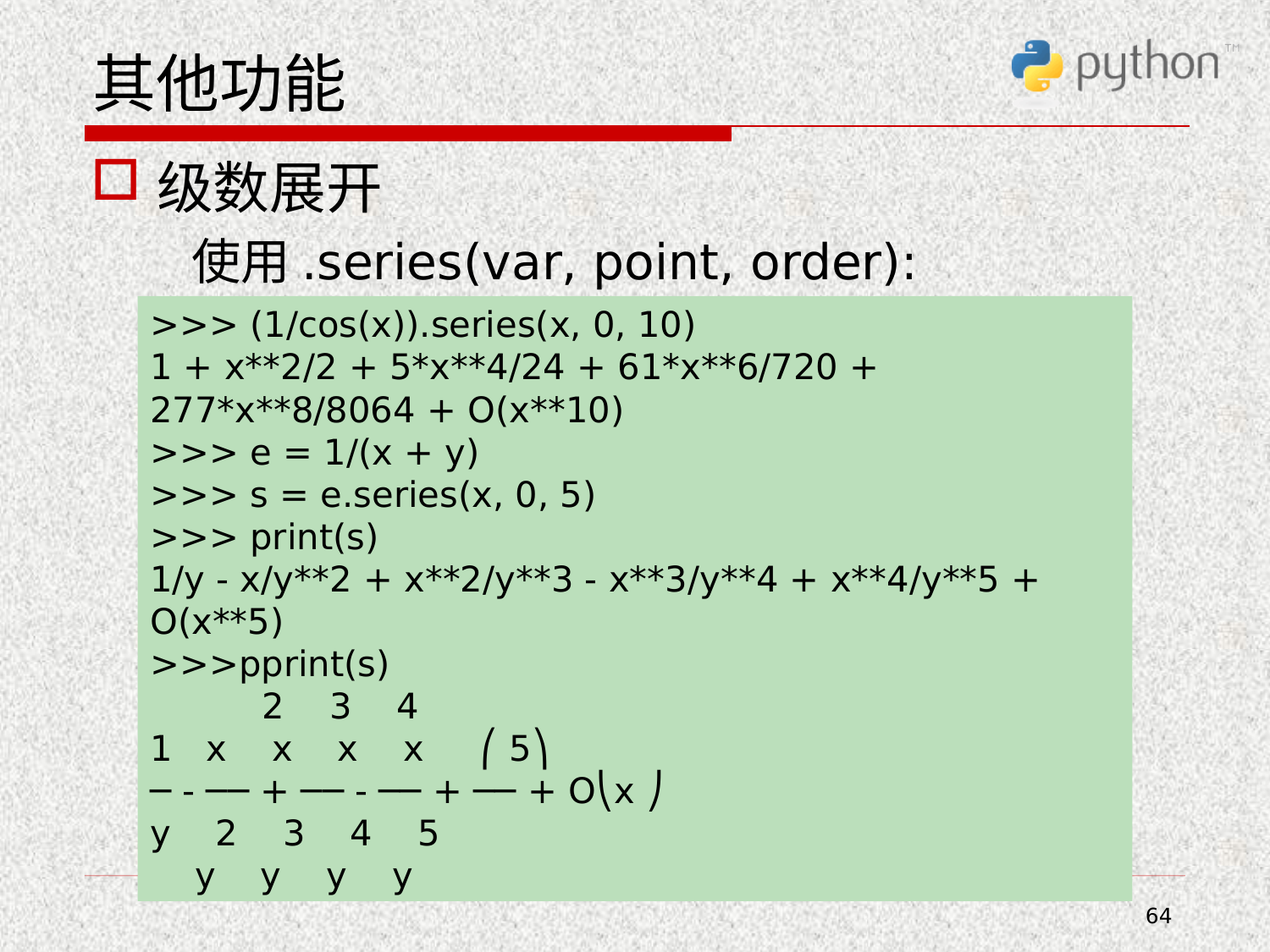

# 其他功能
级数展开
        使用.series(var, point, order):
>>> (1/cos(x)).series(x, 0, 10)
1 + x**2/2 + 5*x**4/24 + 61*x**6/720 + 277*x**8/8064 + O(x**10)
>>> e = 1/(x + y)
>>> s = e.series(x, 0, 5)
>>> print(s)
1/y - x/y**2 + x**2/y**3 - x**3/y**4 + x**4/y**5 + O(x**5)
>>>pprint(s)
          2    3    4
1   x    x    x    x     ⎛ 5⎞
─ - ── + ── - ── + ── + O⎝x ⎠
y    2    3    4    5
    y    y    y    y
64